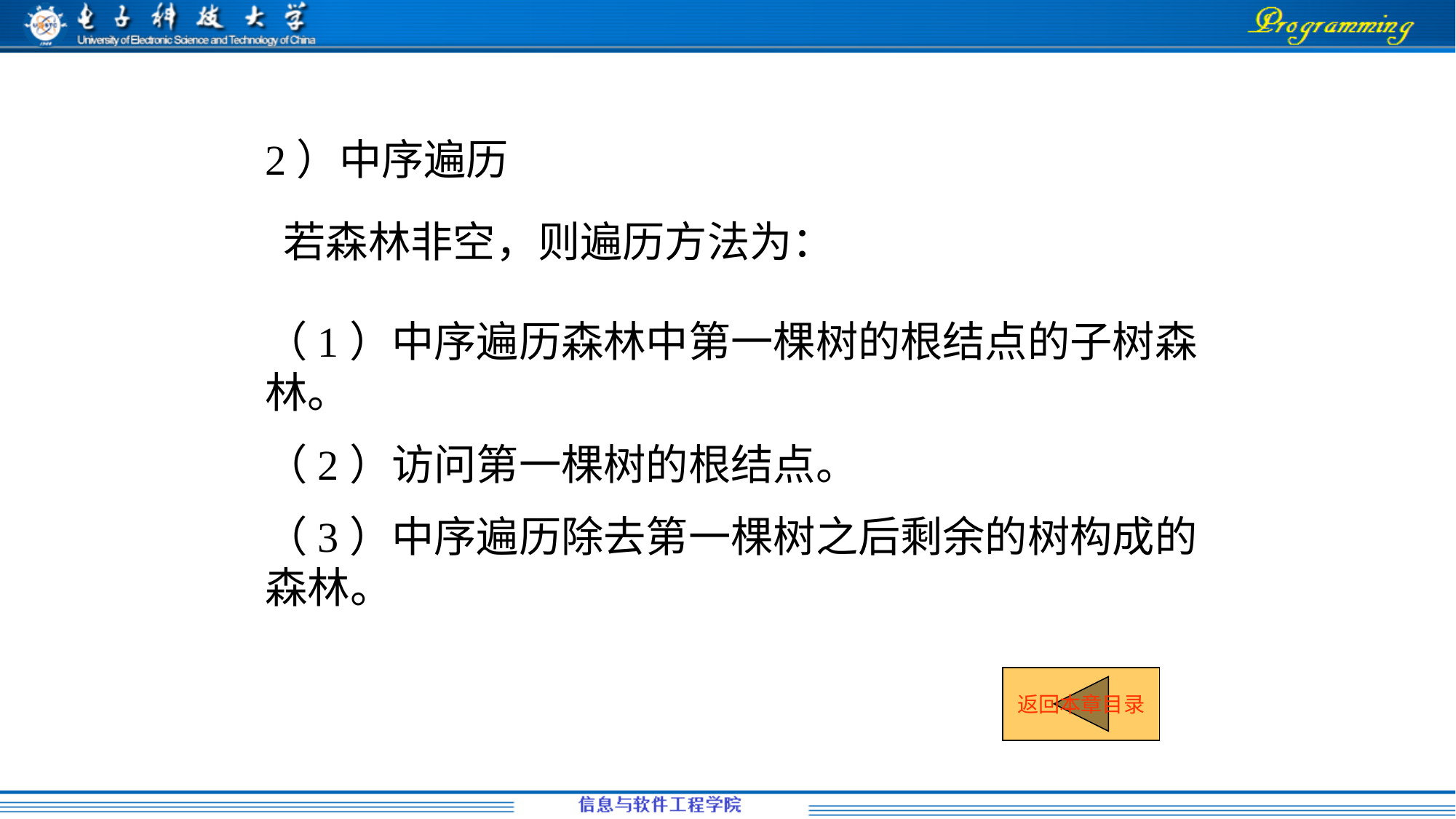

2）中序遍历
若森林非空，则遍历方法为：
（1）中序遍历森林中第一棵树的根结点的子树森林。
（2）访问第一棵树的根结点。
（3）中序遍历除去第一棵树之后剩余的树构成的森林。
返回本章目录